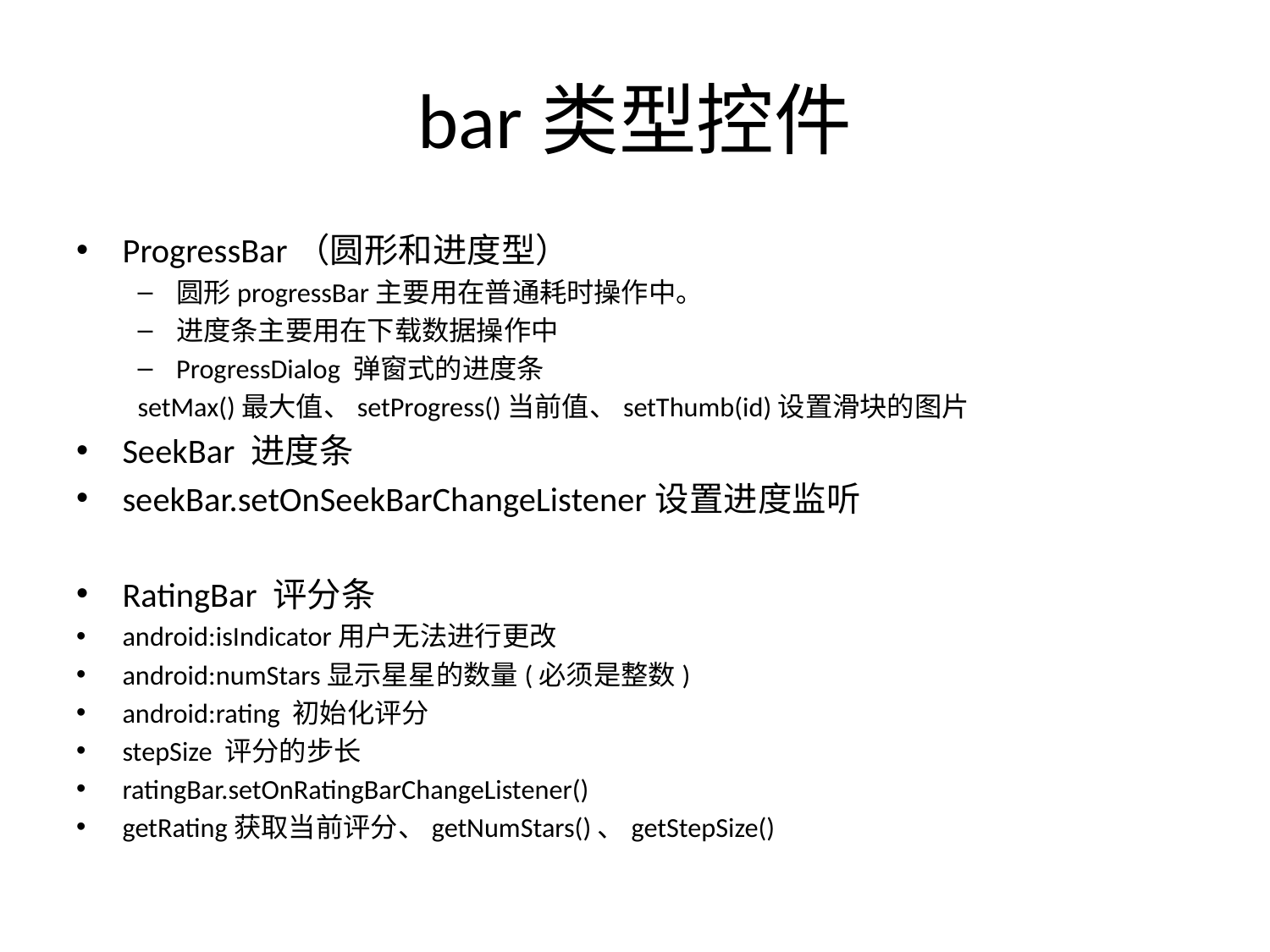

# bar类型控件
ProgressBar（圆形和进度型）
圆形progressBar主要用在普通耗时操作中。
进度条主要用在下载数据操作中
ProgressDialog 弹窗式的进度条
setMax()最大值、setProgress()当前值、setThumb(id)设置滑块的图片
SeekBar 进度条
seekBar.setOnSeekBarChangeListener设置进度监听

RatingBar 评分条
android:isIndicator用户无法进行更改
android:numStars显示星星的数量(必须是整数)
android:rating 初始化评分
stepSize 评分的步长
ratingBar.setOnRatingBarChangeListener()
getRating获取当前评分、getNumStars()、getStepSize()